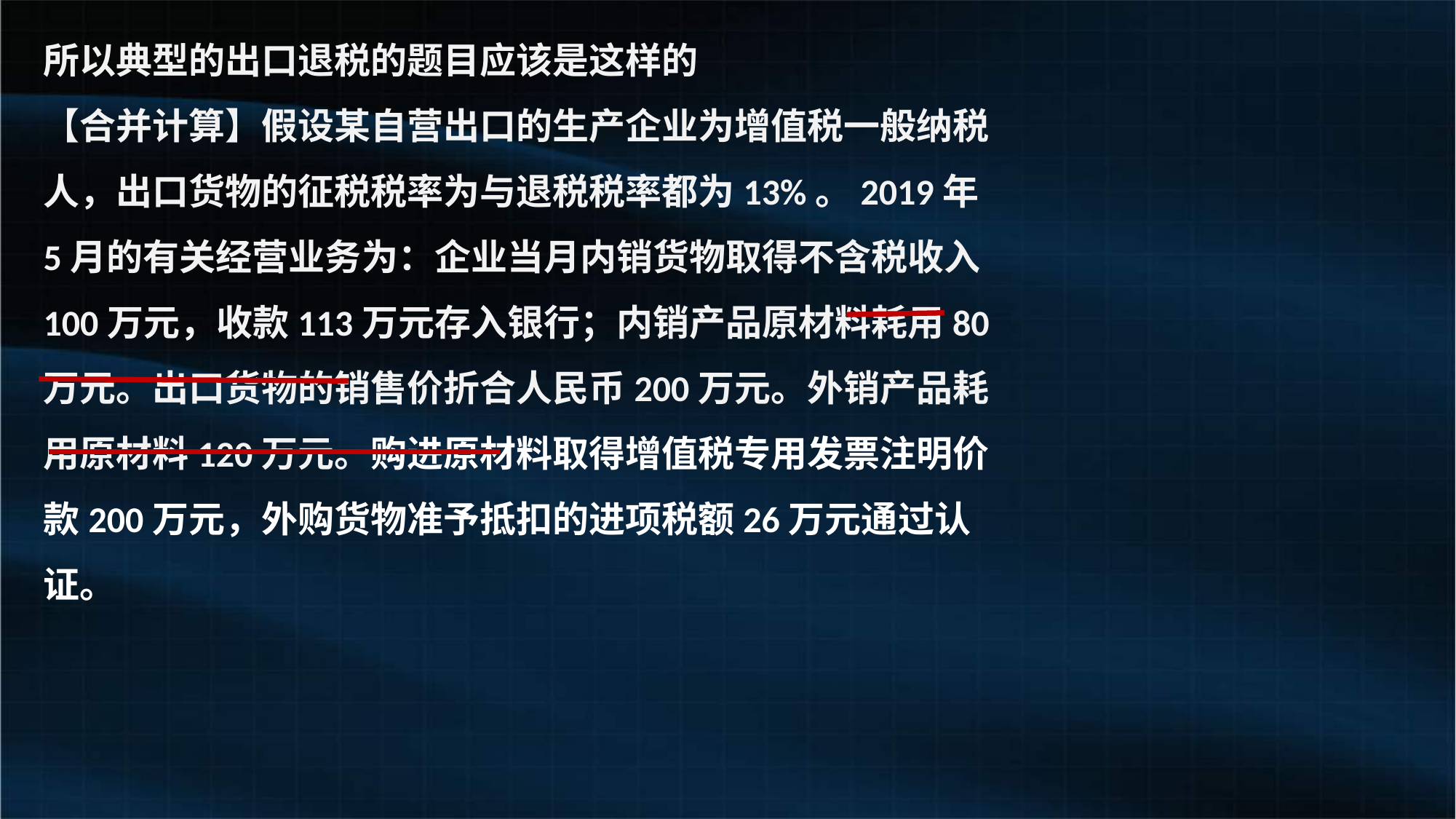

所以典型的出口退税的题目应该是这样的
【合并计算】假设某自营出口的生产企业为增值税一般纳税人，出口货物的征税税率为与退税税率都为13%。2019年5月的有关经营业务为：企业当月内销货物取得不含税收入100万元，收款113万元存入银行；内销产品原材料耗用80万元。出口货物的销售价折合人民币200万元。外销产品耗用原材料120万元。购进原材料取得增值税专用发票注明价款200万元，外购货物准予抵扣的进项税额26万元通过认证。